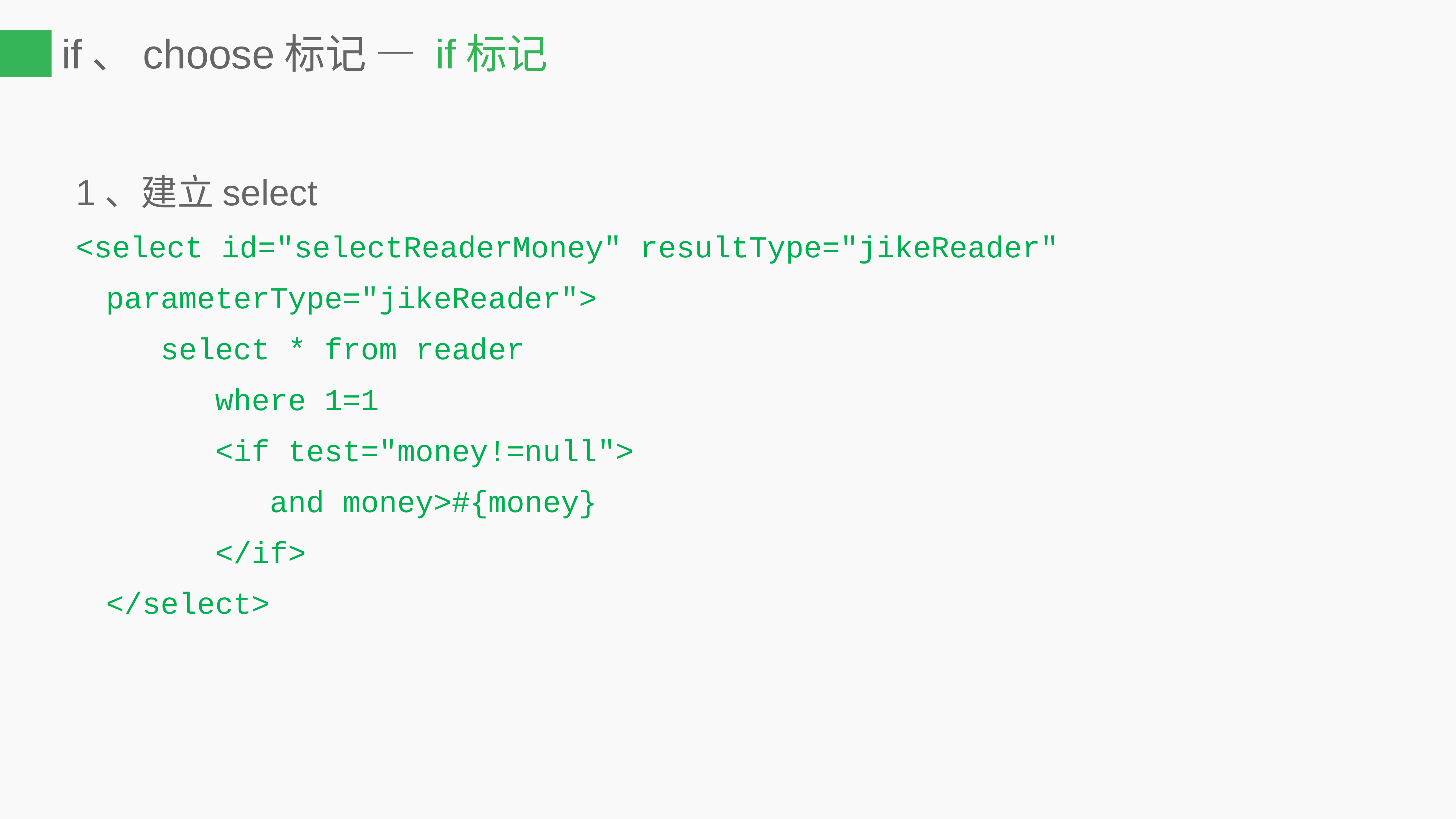

# if、choose标记 — if标记
1、建立select
<select id="selectReaderMoney" resultType="jikeReader" 			parameterType="jikeReader">
		select * from reader
			where 1=1
			<if test="money!=null">
				and money>#{money}
			</if>
	</select>